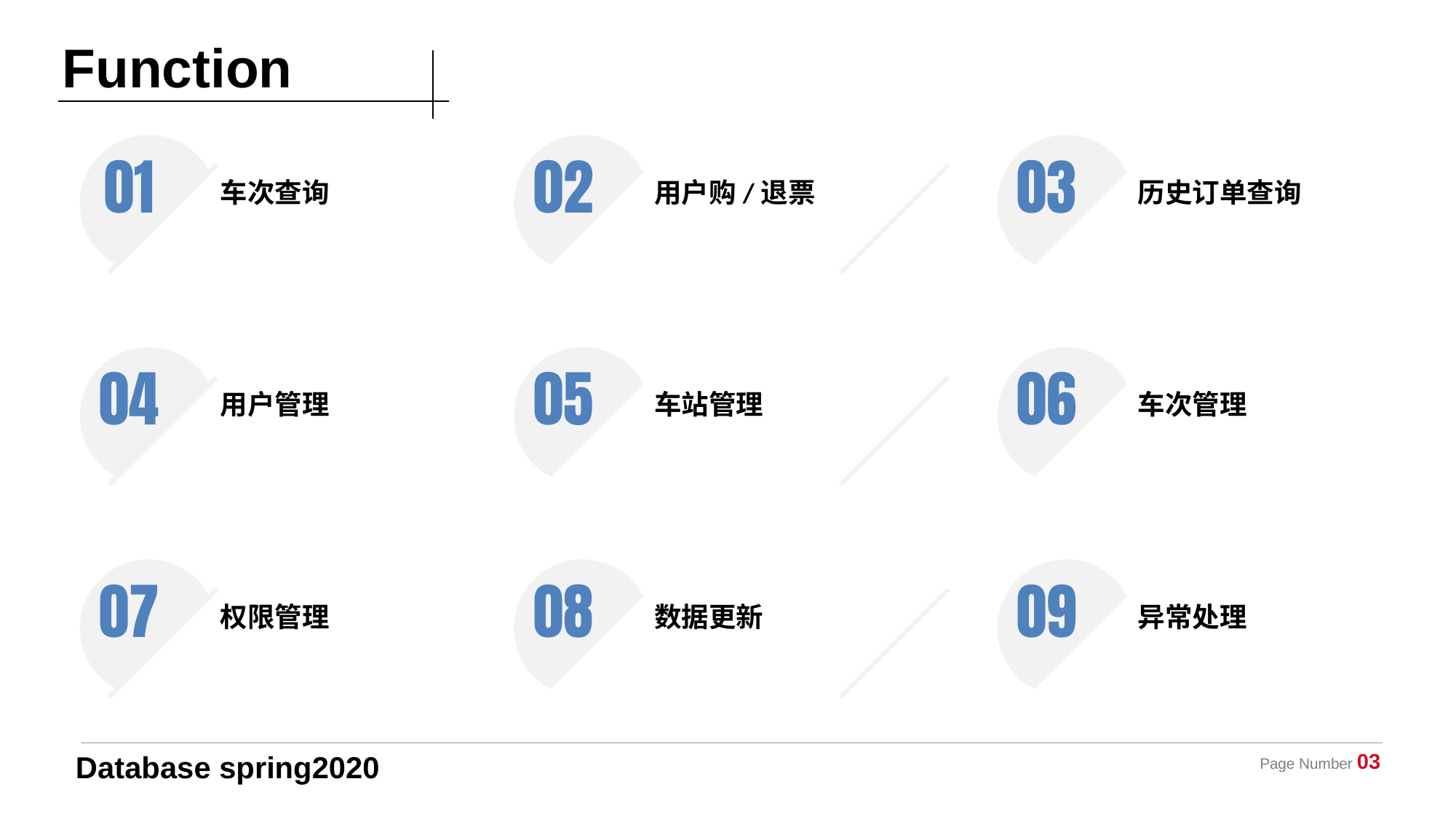

​
​
Function
​
​

01
车次查询

02
用户购/退票

04
用户管理

05
车站管理

07
权限管理

08
数据更新

03
历史订单查询

06
车次管理

09
异常处理
Page Number 03
Database spring2020